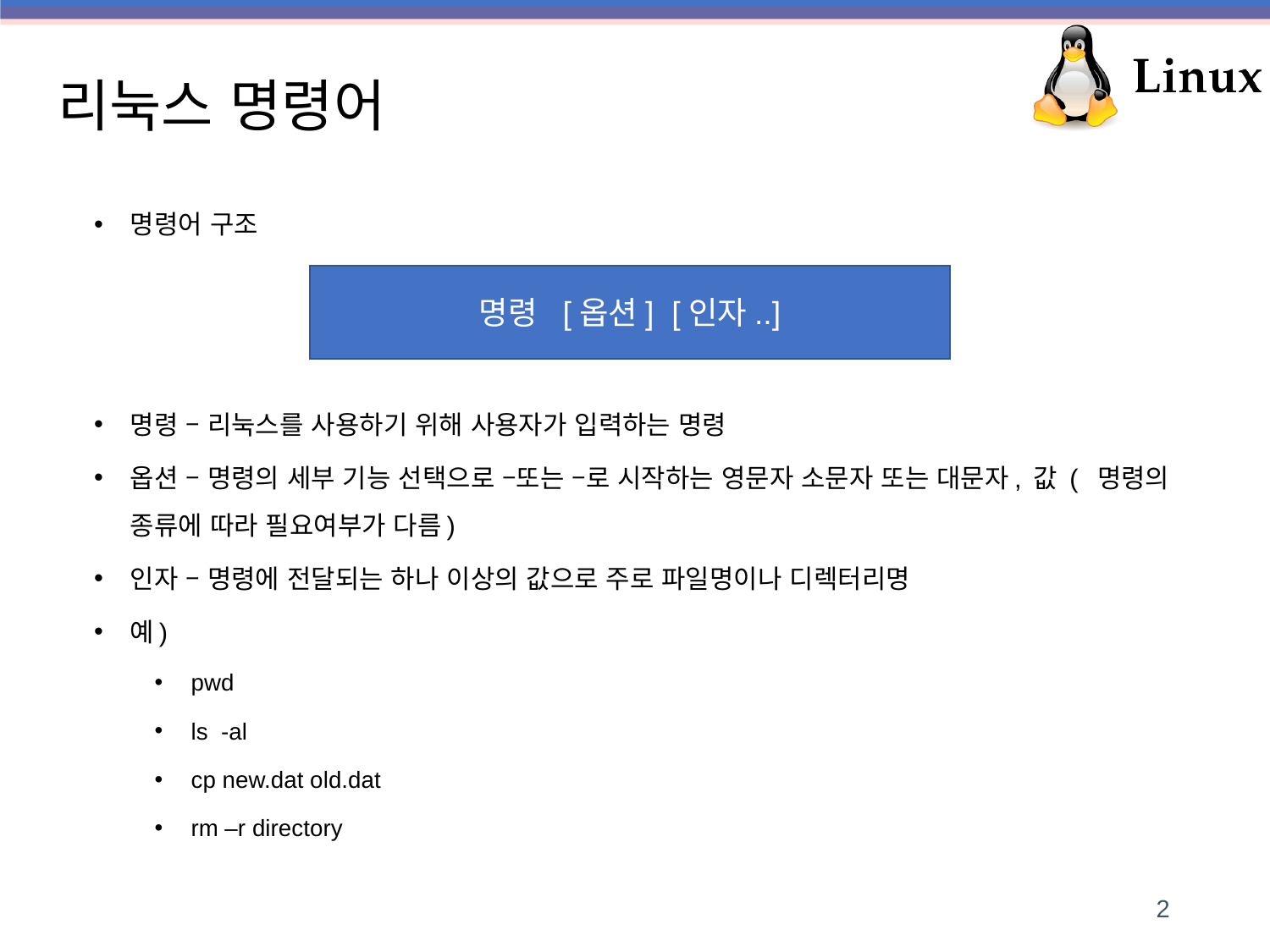

# 리눅스 명령어
명령어 구조

명령 – 리눅스를 사용하기 위해 사용자가 입력하는 명령
옵션 – 명령의 세부 기능 선택으로 –또는 –로 시작하는 영문자 소문자 또는 대문자, 값 (  명령의 종류에 따라 필요여부가 다름)
인자 – 명령에 전달되는 하나 이상의 값으로 주로 파일명이나 디렉터리명
예)
pwd
ls  -al
cp new.dat old.dat
rm –r directory

명령  [옵션]  [인자..]
2